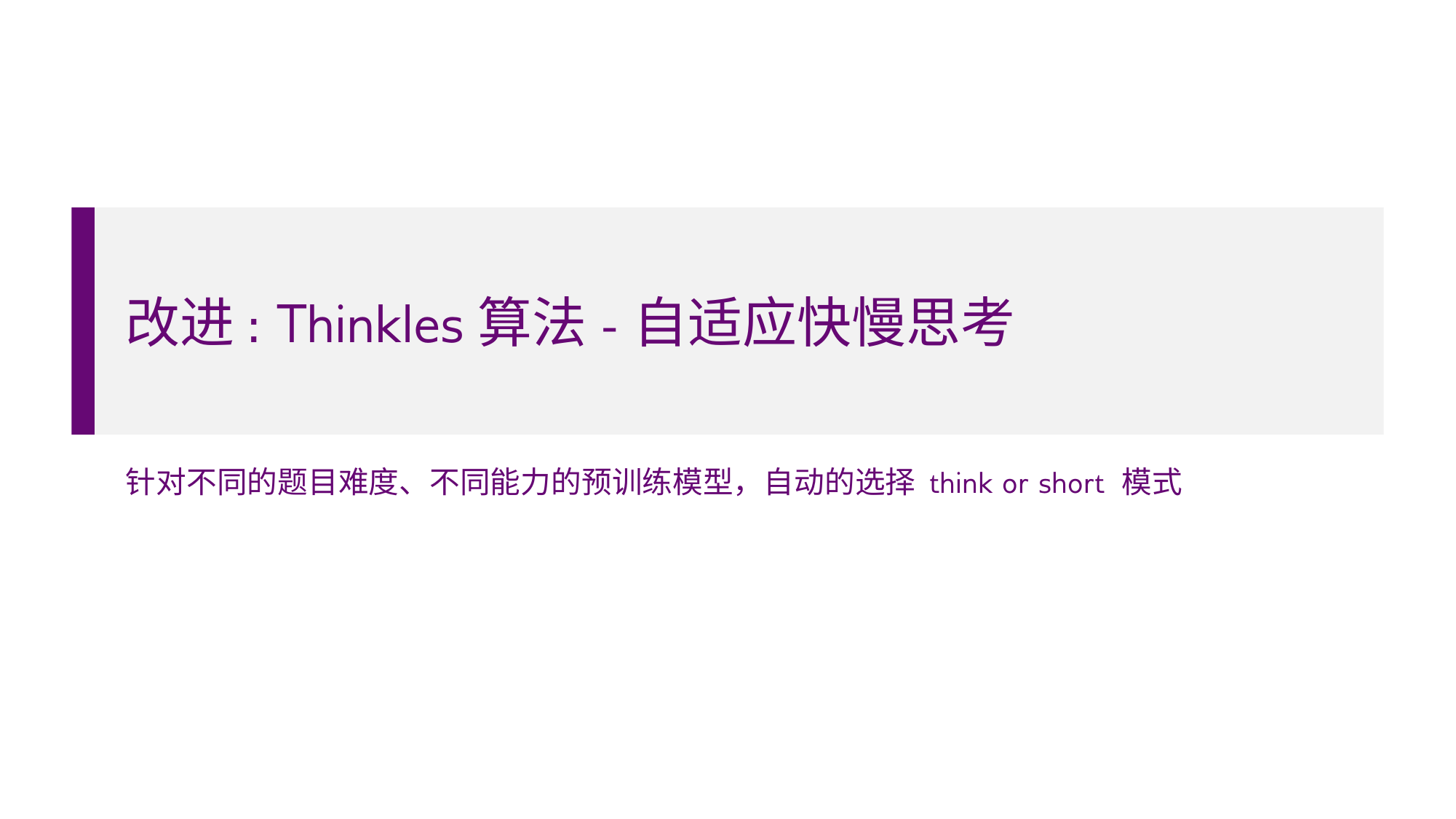

# 改进: Thinkles算法-自适应快慢思考
针对不同的题目难度、不同能力的预训练模型，自动的选择 think or short 模式